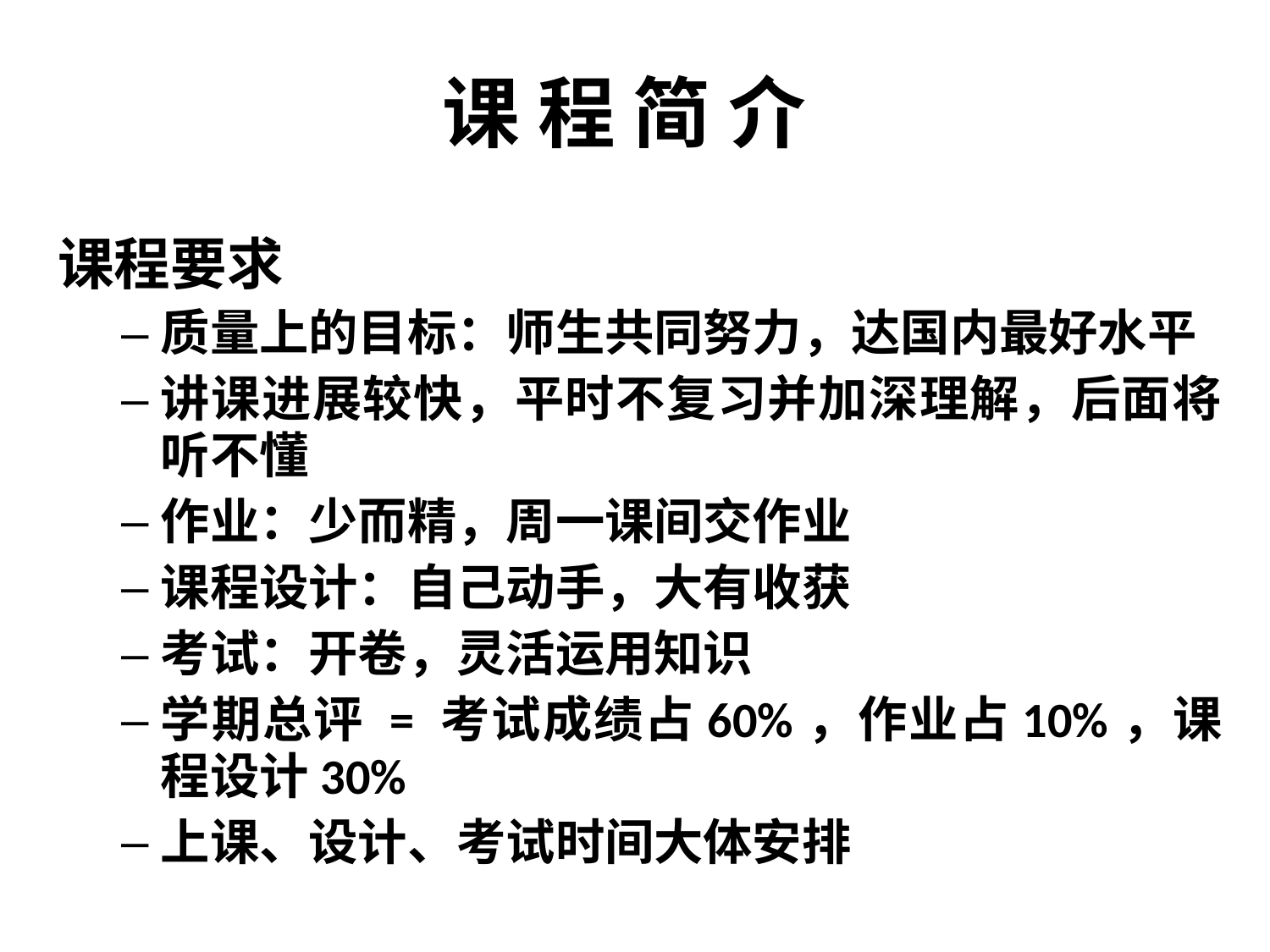

# 课 程 简 介
课程要求
质量上的目标：师生共同努力，达国内最好水平
讲课进展较快，平时不复习并加深理解，后面将听不懂
作业：少而精，周一课间交作业
课程设计：自己动手，大有收获
考试：开卷，灵活运用知识
学期总评 = 考试成绩占60%，作业占10%，课程设计30%
上课、设计、考试时间大体安排